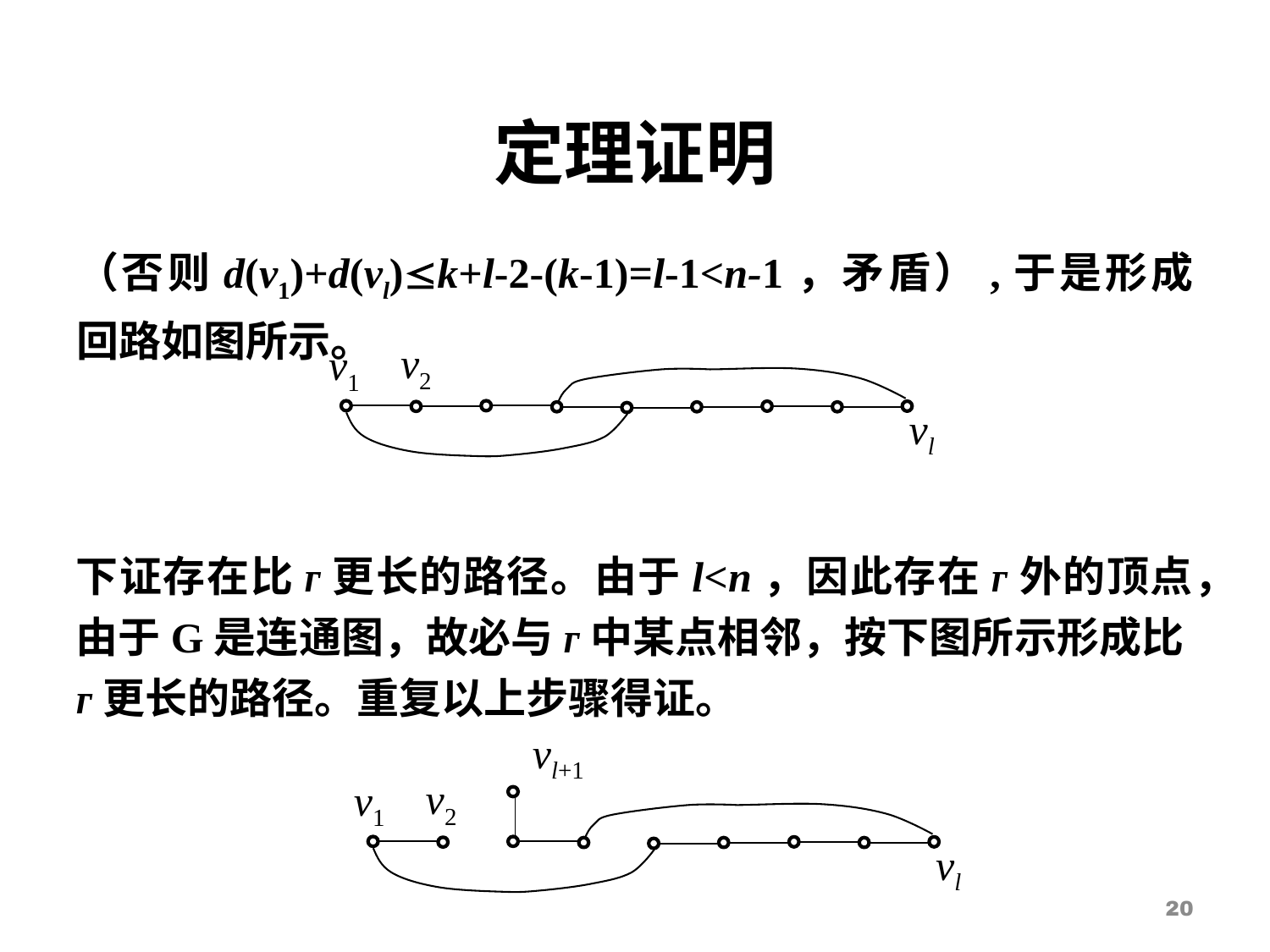

# 定理证明
（否则d(v1)+d(vl)≤k+l-2-(k-1)=l-1<n-1，矛盾）,于是形成回路如图所示。
v2
v1

vl

下证存在比ᴦ更长的路径。由于l<n，因此存在ᴦ外的顶点，由于G是连通图，故必与ᴦ中某点相邻，按下图所示形成比ᴦ更长的路径。重复以上步骤得证。
vl+1
v2
v1

vl

20